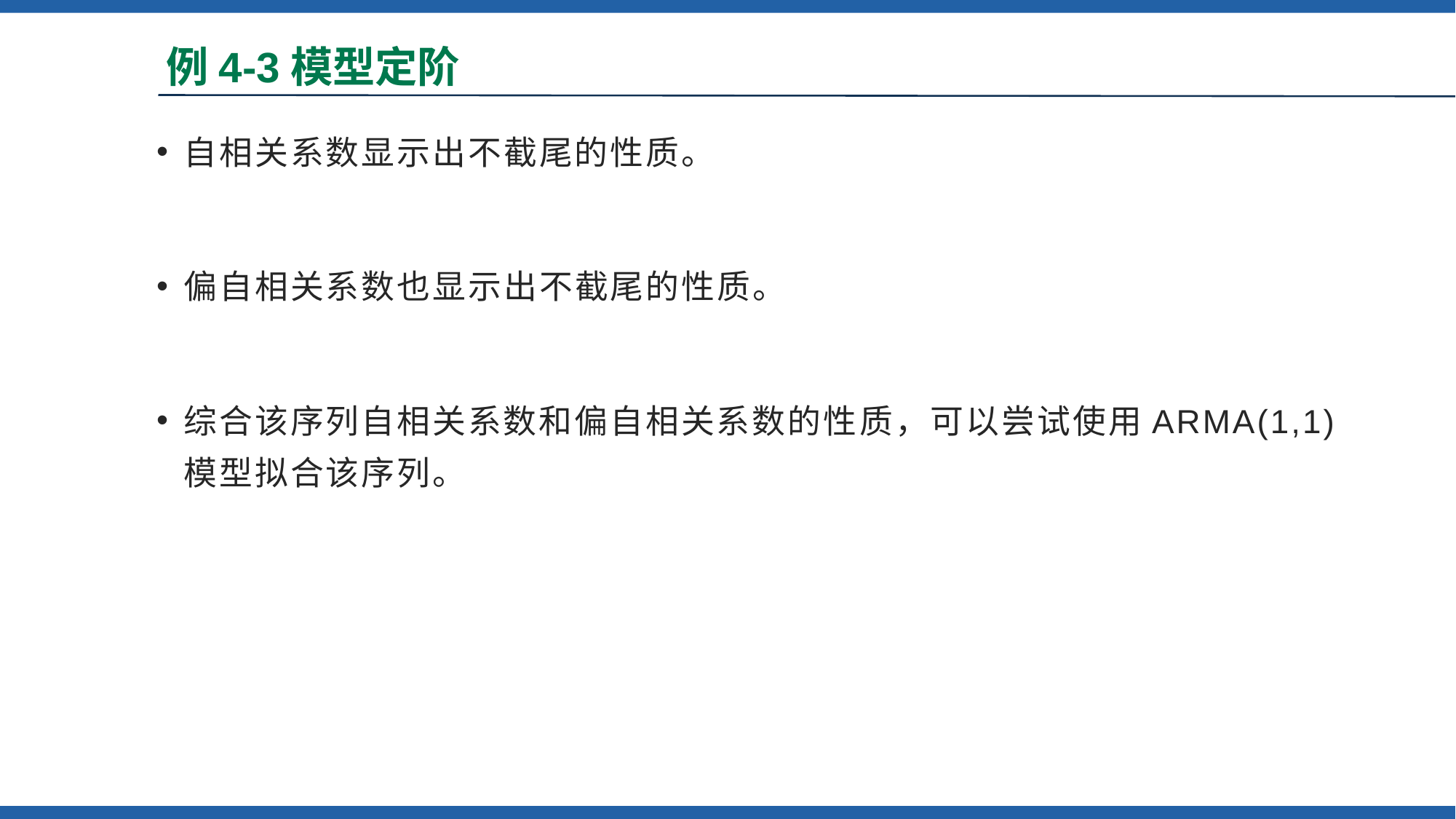

例4-3模型定阶
自相关系数显示出不截尾的性质。

偏自相关系数也显示出不截尾的性质。

综合该序列自相关系数和偏自相关系数的性质，可以尝试使用ARMA(1,1)模型拟合该序列。